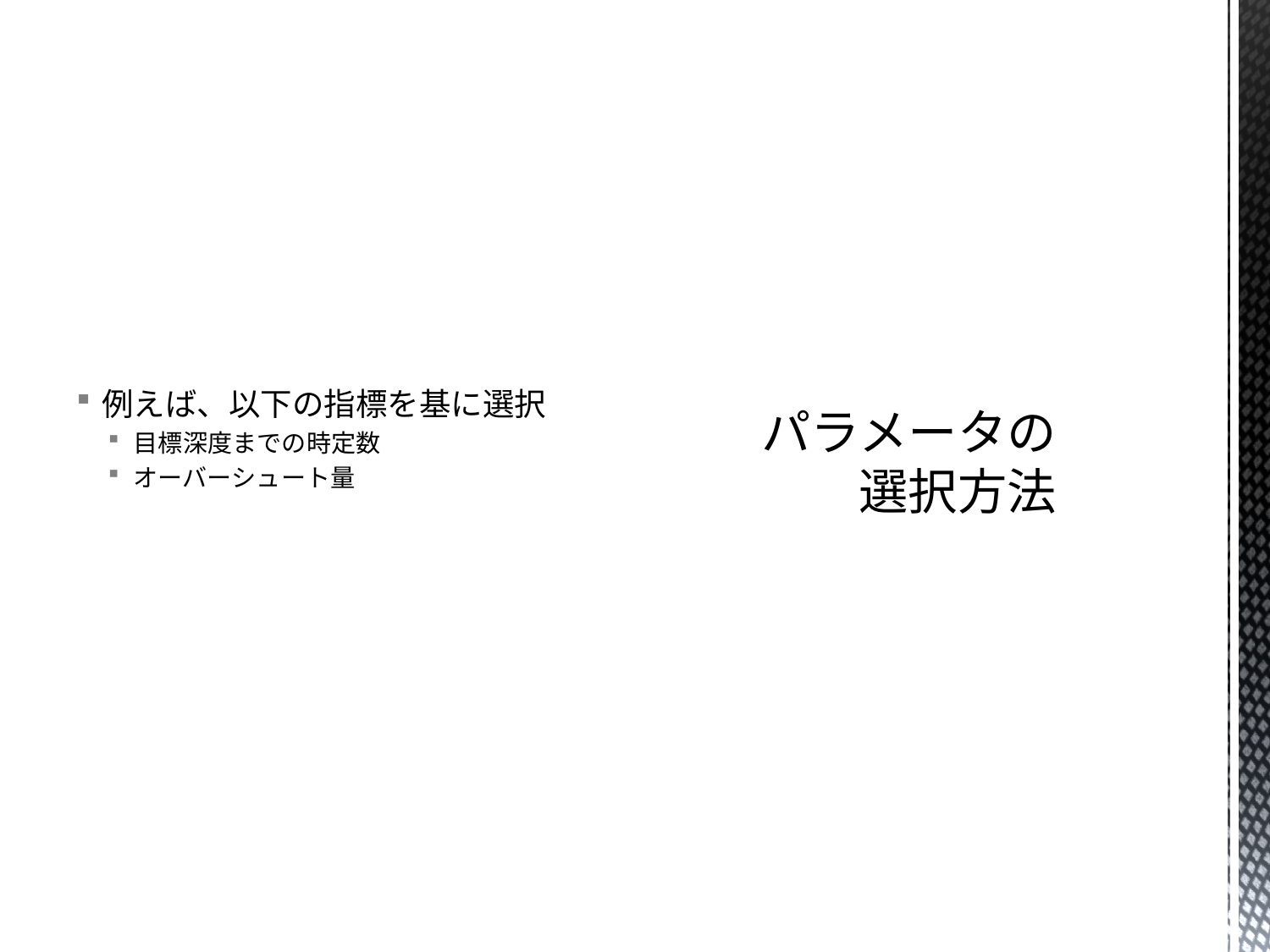

例えば、以下の指標を基に選択
目標深度までの時定数
オーバーシュート量

# パラメータの 選択方法